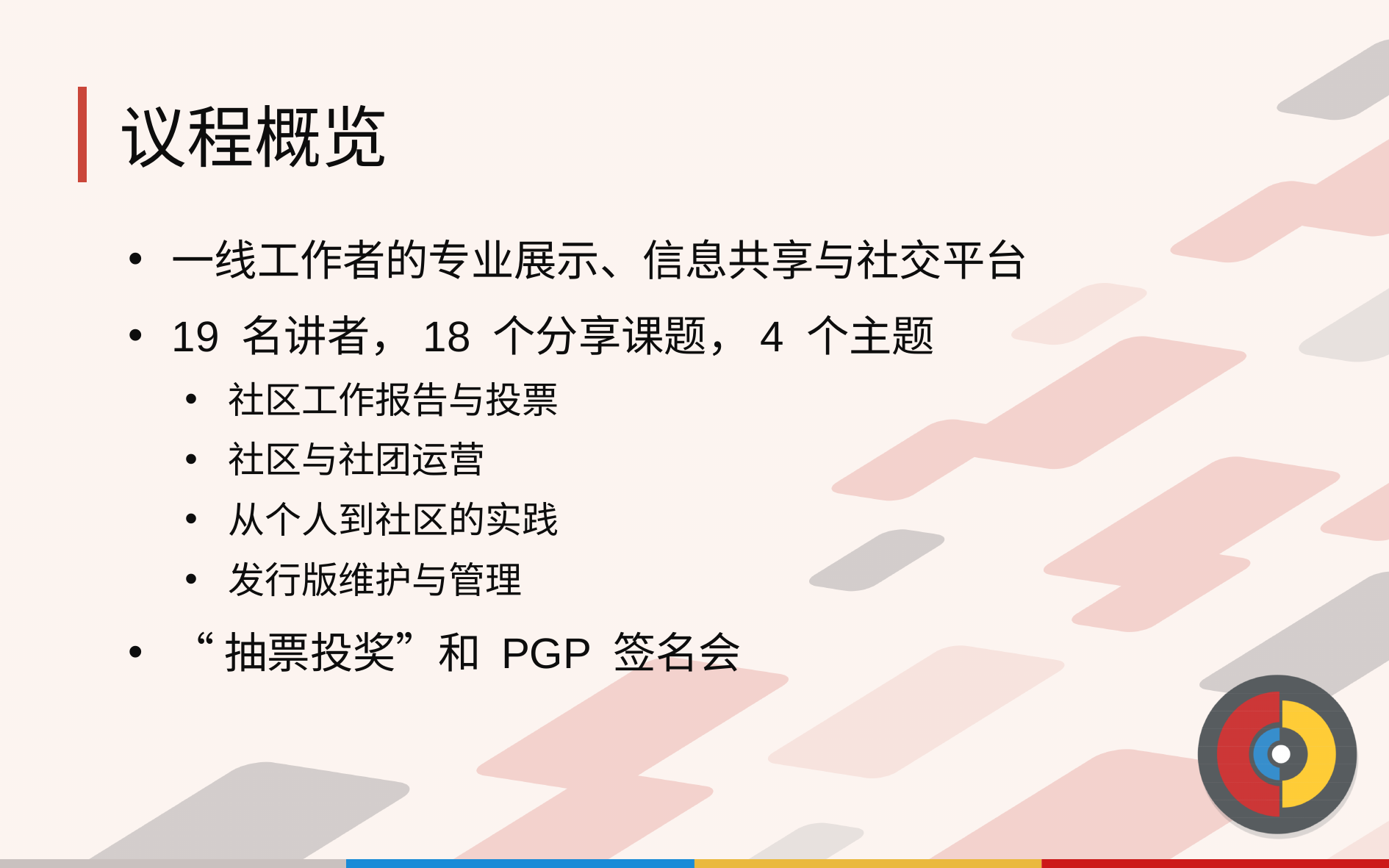

# 议程概览
一线工作者的专业展示、信息共享与社交平台
19 名讲者，18 个分享课题，4 个主题
社区工作报告与投票
社区与社团运营
从个人到社区的实践
发行版维护与管理
“抽票投奖”和 PGP 签名会